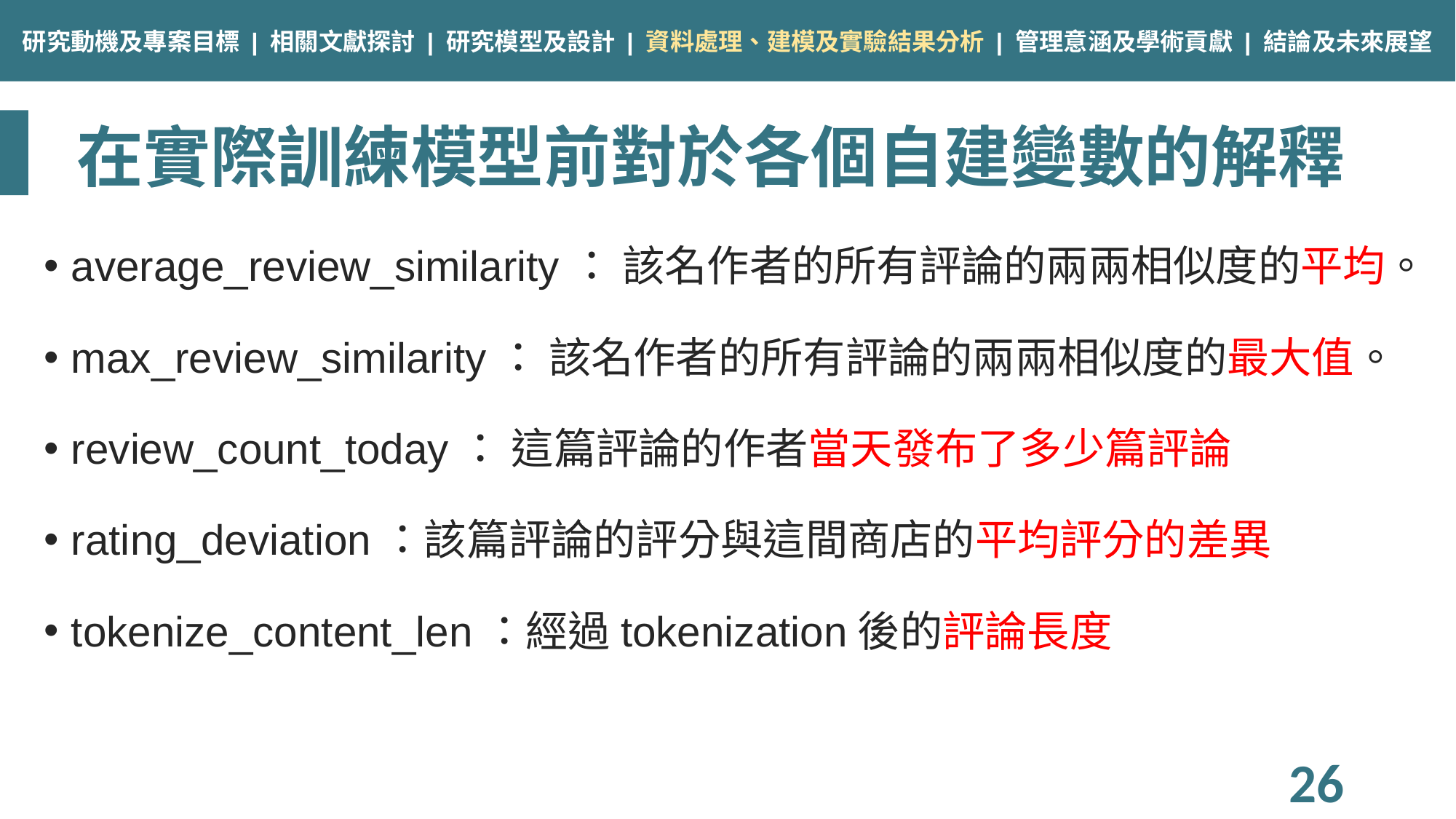

研究動機及專案目標 | 相關文獻探討 | 研究模型及設計 | 資料處理、建模及實驗結果分析 | 管理意涵及學術貢獻 | 結論及未來展望
# 在實際訓練模型前對於各個自建變數的解釋
average_review_similarity： 該名作者的所有評論的兩兩相似度的平均。
max_review_similarity： 該名作者的所有評論的兩兩相似度的最大值。
review_count_today： 這篇評論的作者當天發布了多少篇評論
rating_deviation：該篇評論的評分與這間商店的平均評分的差異
tokenize_content_len：經過tokenization後的評論長度
26